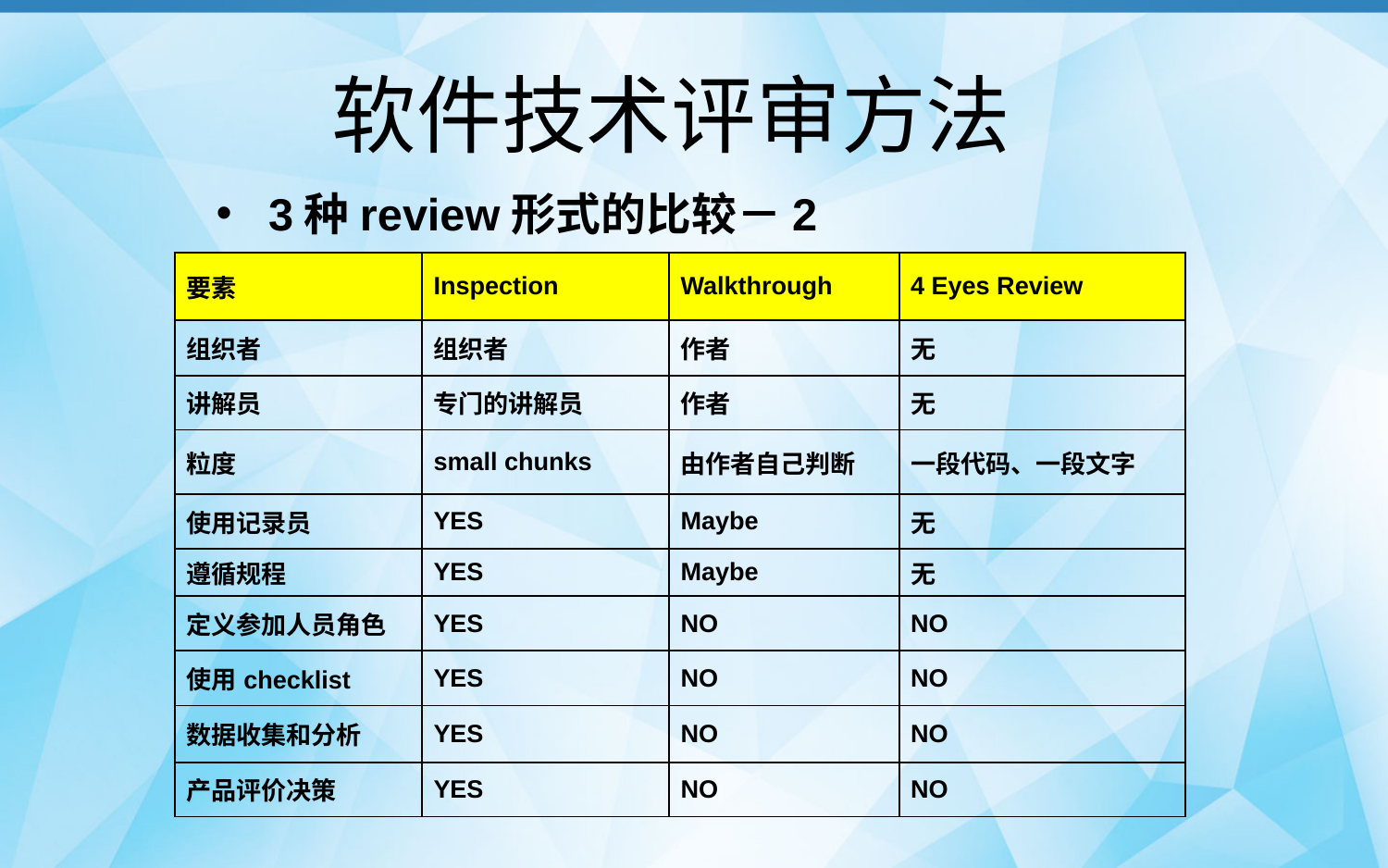

# 软件技术评审方法
3种review形式的比较－2
| 要素 | Inspection | Walkthrough | 4 Eyes Review |
| --- | --- | --- | --- |
| 组织者 | 组织者 | 作者 | 无 |
| 讲解员 | 专门的讲解员 | 作者 | 无 |
| 粒度 | small chunks | 由作者自己判断 | 一段代码、一段文字 |
| 使用记录员 | YES | Maybe | 无 |
| 遵循规程 | YES | Maybe | 无 |
| 定义参加人员角色 | YES | NO | NO |
| 使用checklist | YES | NO | NO |
| 数据收集和分析 | YES | NO | NO |
| 产品评价决策 | YES | NO | NO |